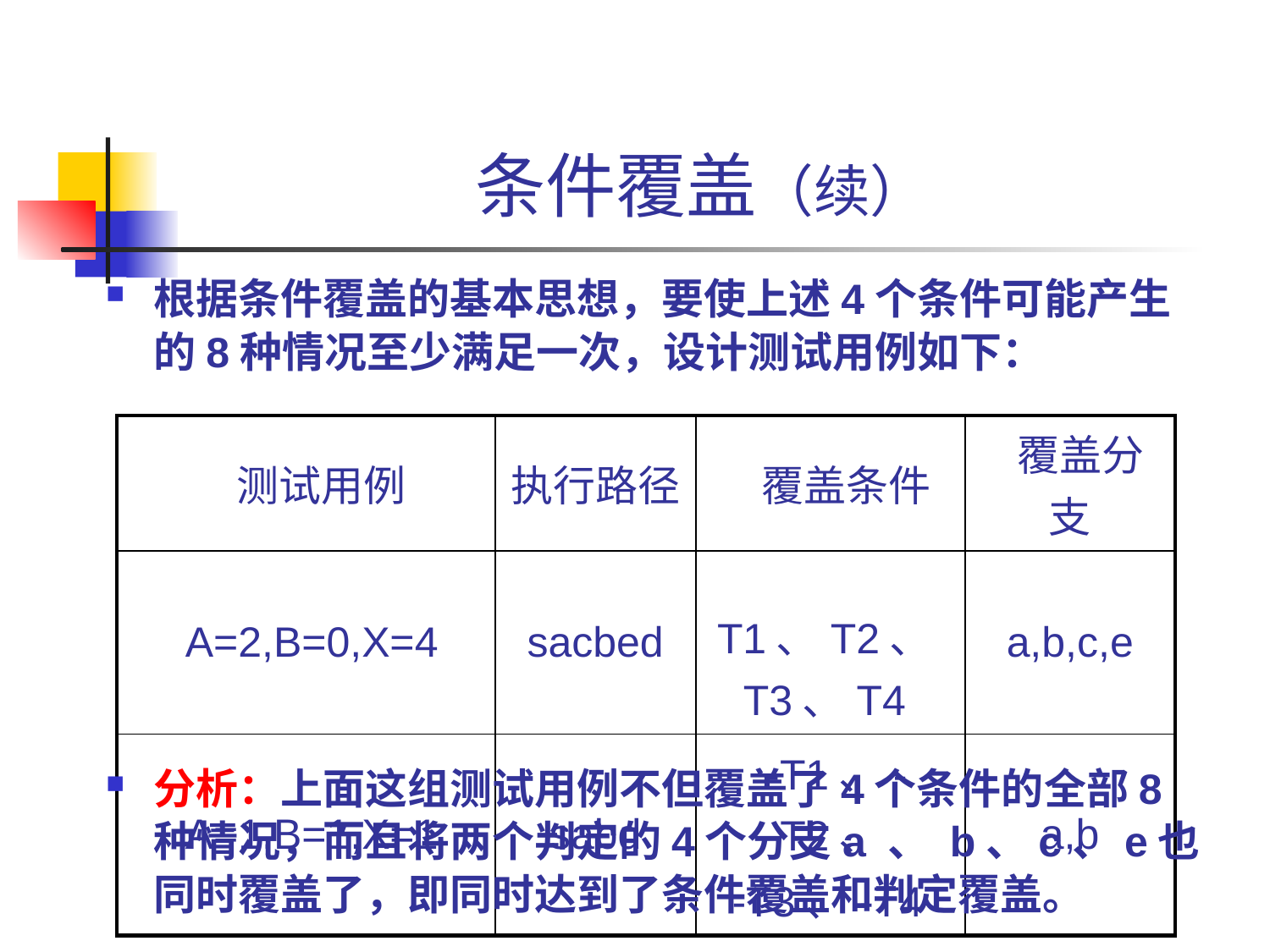

# 条件覆盖（续）
根据条件覆盖的基本思想，要使上述4个条件可能产生的8种情况至少满足一次，设计测试用例如下：
| 测试用例 | 执行路径 | 覆盖条件 | 覆盖分支 |
| --- | --- | --- | --- |
| A=2,B=0,X=4 | sacbed | T1、T2、T3、T4 | a,b,c,e |
| A=1,B=1,X=1 | sabd | -T1、-T2、 -T3、-T4 | a,b |
分析：上面这组测试用例不但覆盖了4个条件的全部8种情况，而且将两个判定的4个分支a 、 b、c、e也同时覆盖了，即同时达到了条件覆盖和判定覆盖。